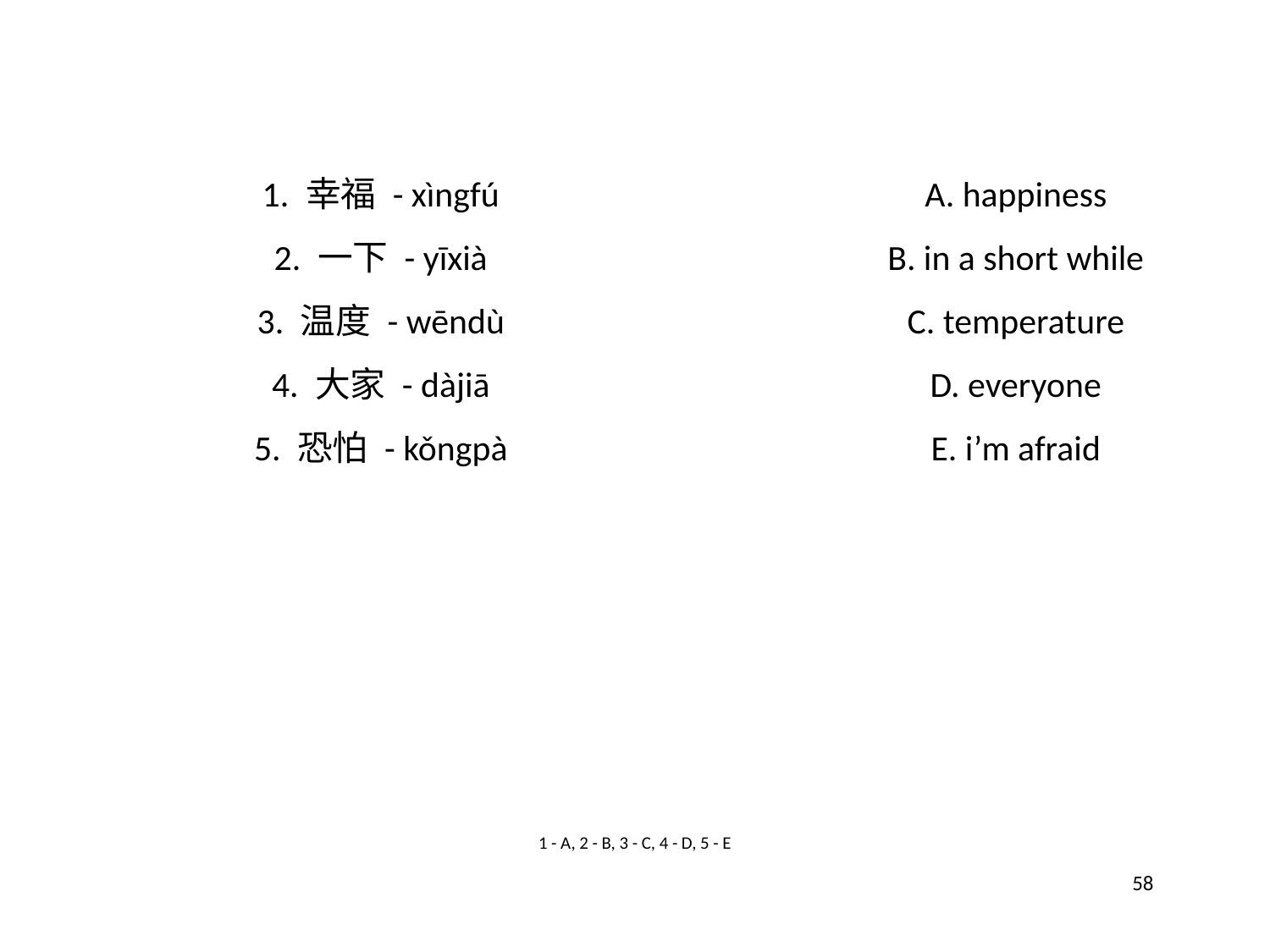

1. 幸福 - xìngfú

A. happiness

2. 一下 - yīxià

B. in a short while

3. 温度 - wēndù

C. temperature

4. 大家 - dàjiā

D. everyone

5. 恐怕 - kǒngpà

E. i’m afraid
1 - A, 2 - B, 3 - C, 4 - D, 5 - E

58